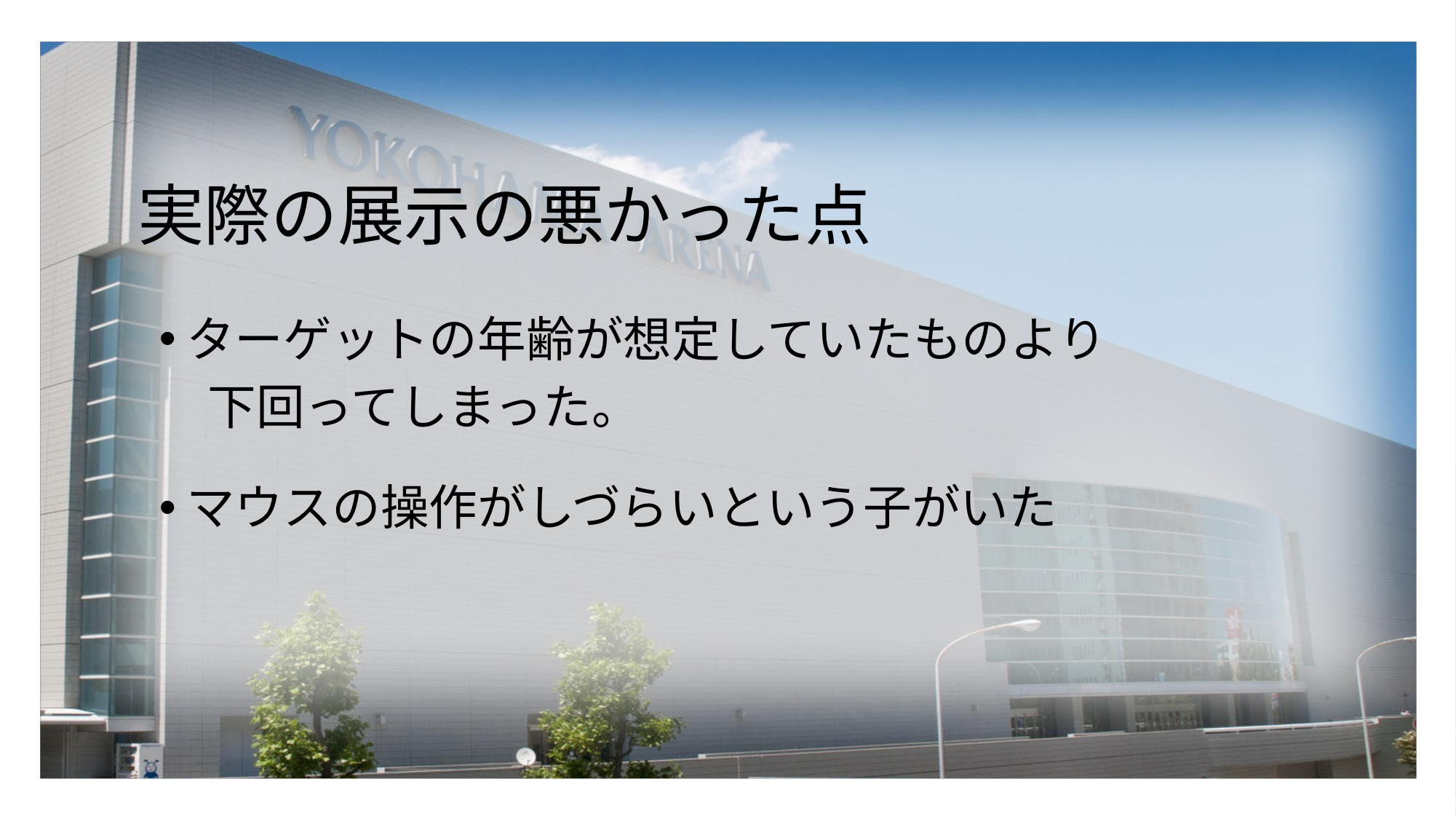

# 実際の展示の悪かった点
ターゲットの年齢が想定していたものより
　下回ってしまった。

マウスの操作がしづらいという子がいた